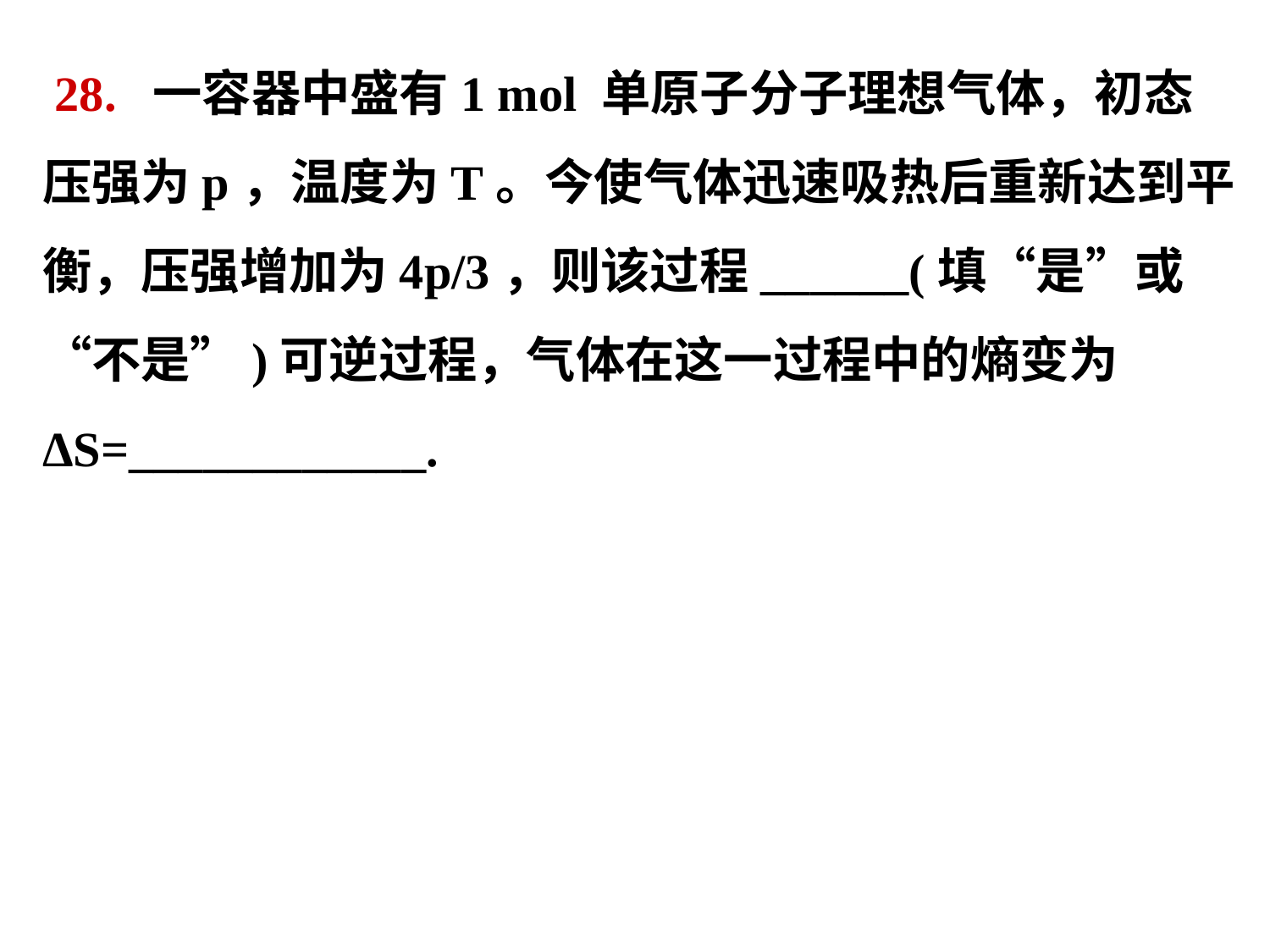

28.  一容器中盛有1 mol 单原子分子理想气体，初态压强为p，温度为T。今使气体迅速吸热后重新达到平衡，压强增加为4p/3，则该过程______(填“是”或“不是”)可逆过程，气体在这一过程中的熵变为ΔS=____________.